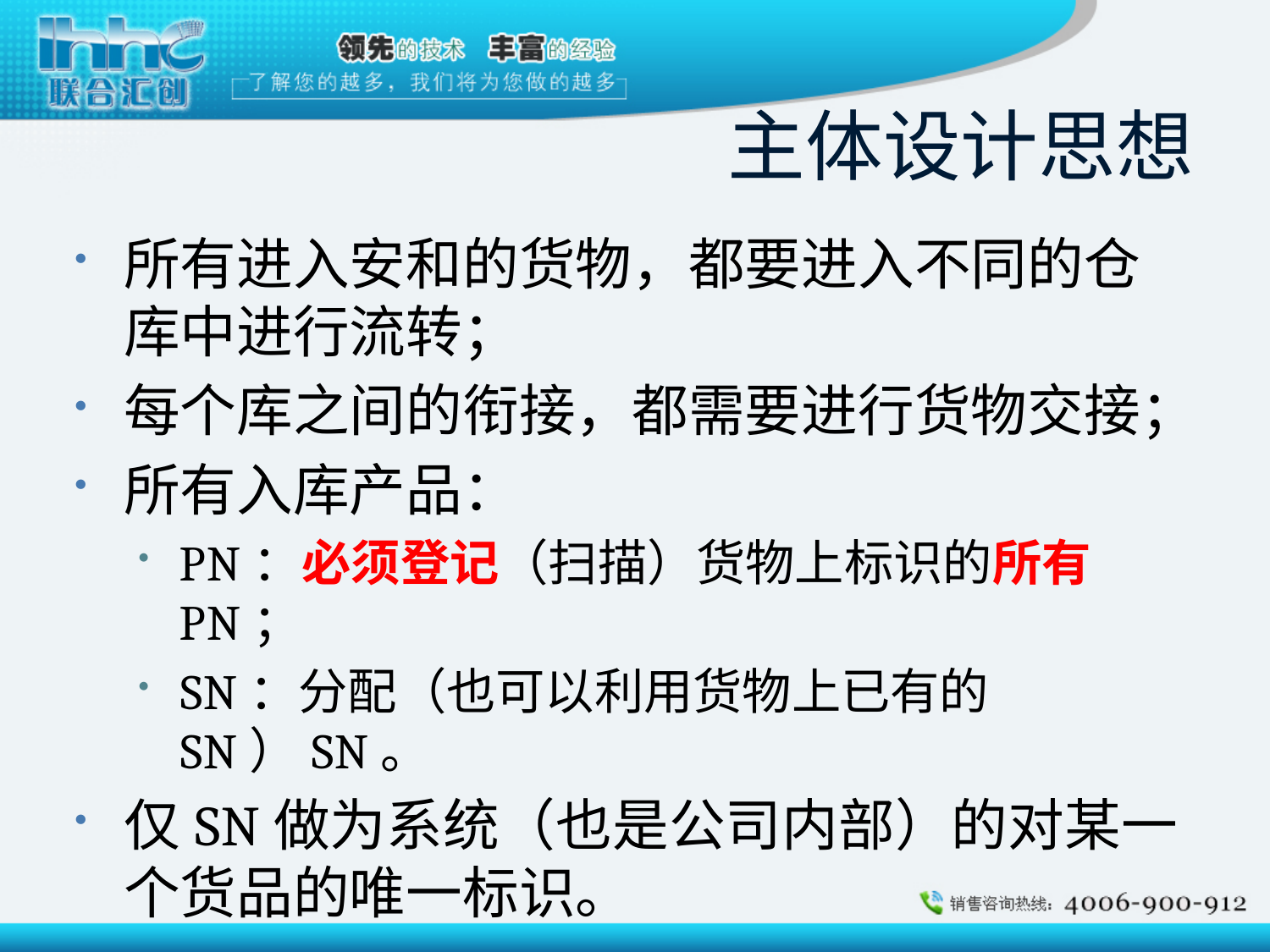

# 主体设计思想
所有进入安和的货物，都要进入不同的仓库中进行流转；
每个库之间的衔接，都需要进行货物交接；
所有入库产品：
PN：必须登记（扫描）货物上标识的所有PN；
SN：分配（也可以利用货物上已有的SN）SN。
仅SN做为系统（也是公司内部）的对某一个货品的唯一标识。